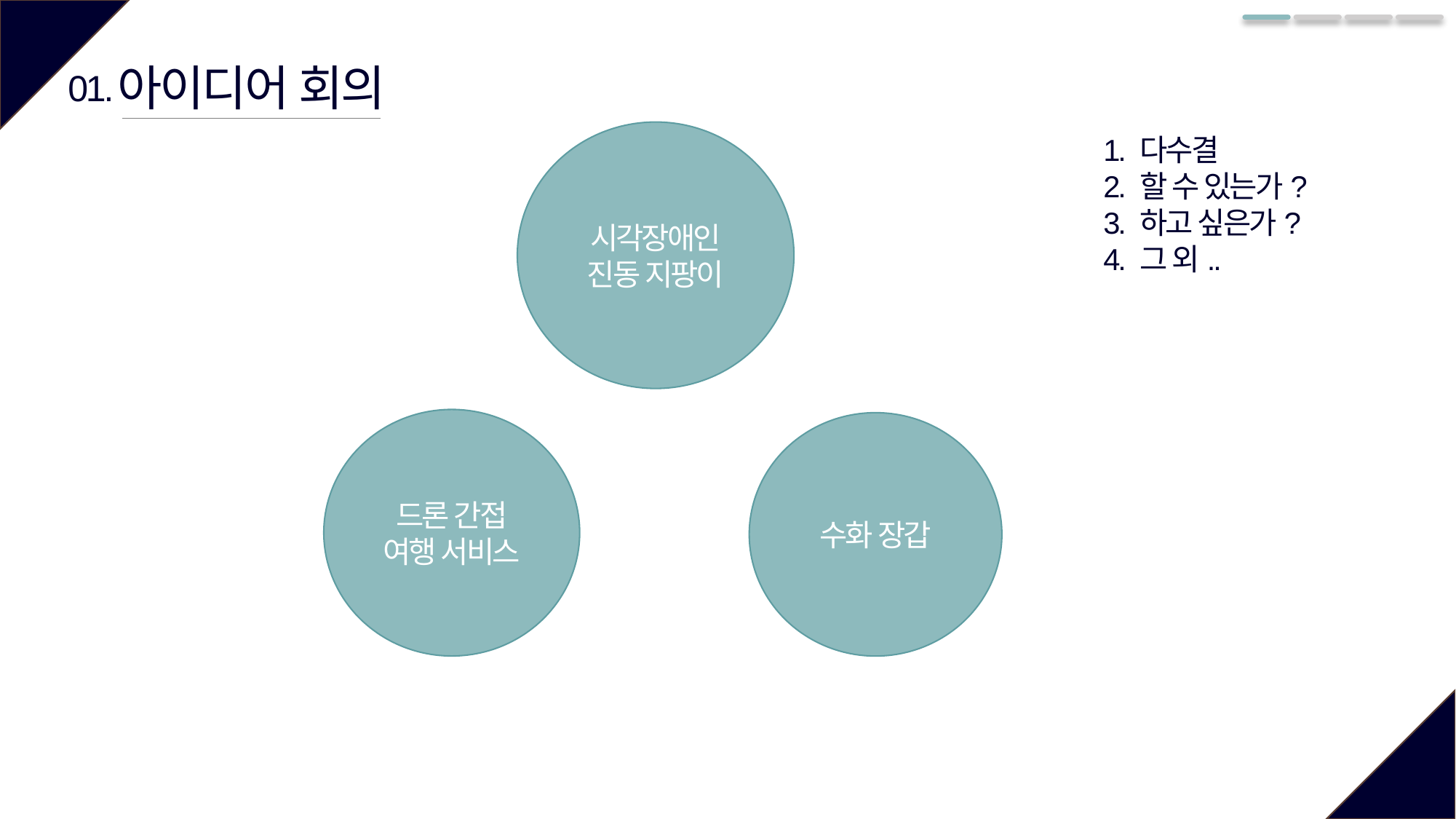

아이디어 회의
01.
시각장애인
진동 지팡이
1. 다수결
2. 할 수 있는가?
3. 하고 싶은가?
4. 그 외..
드론 간접
여행 서비스
수화 장갑